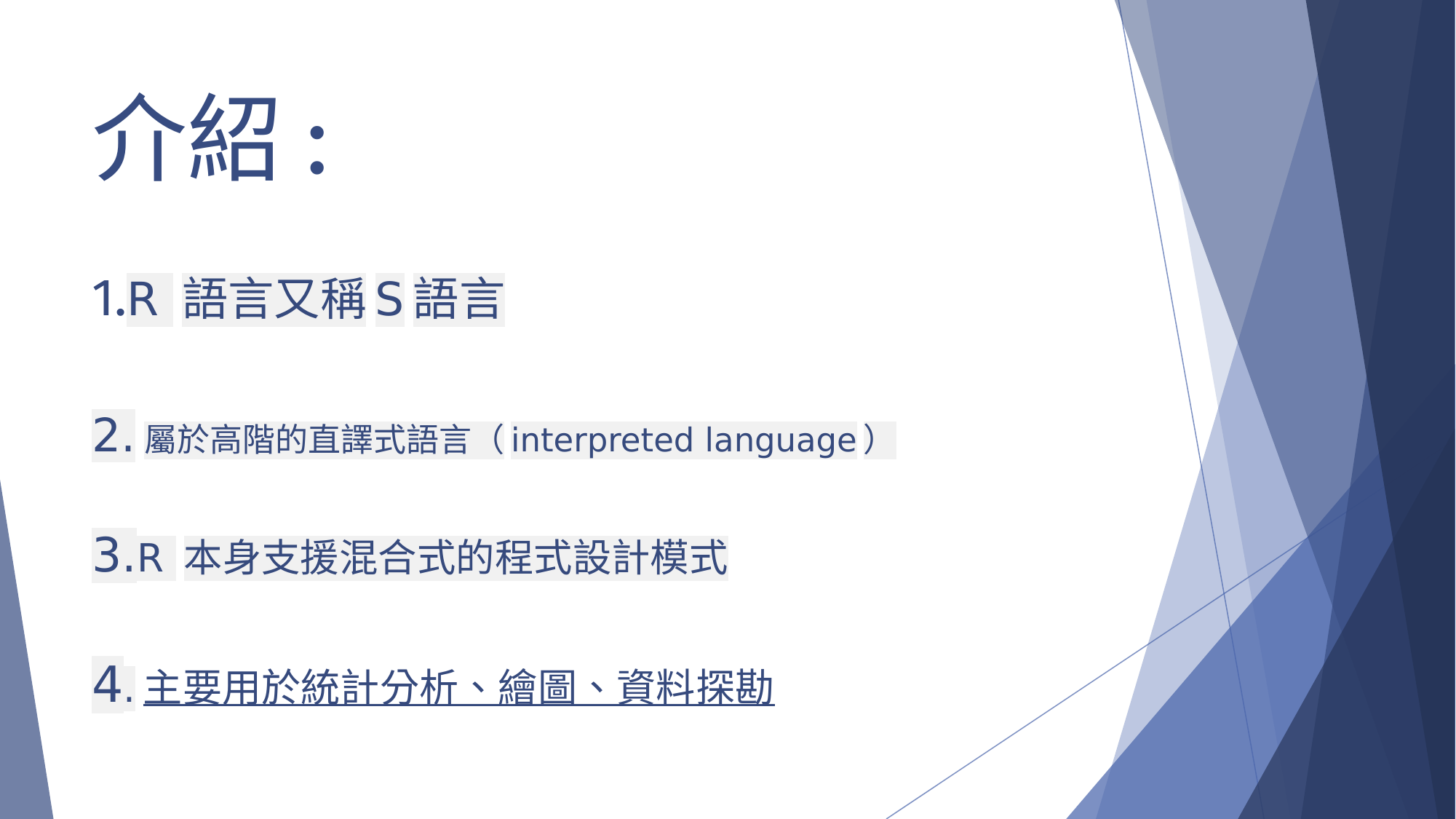

# 介紹:

1.R 語言又稱S語言

2.屬於高階的直譯式語言（interpreted language）

3.R 本身支援混合式的程式設計模式

4.主要用於統計分析、繪圖、資料探勘